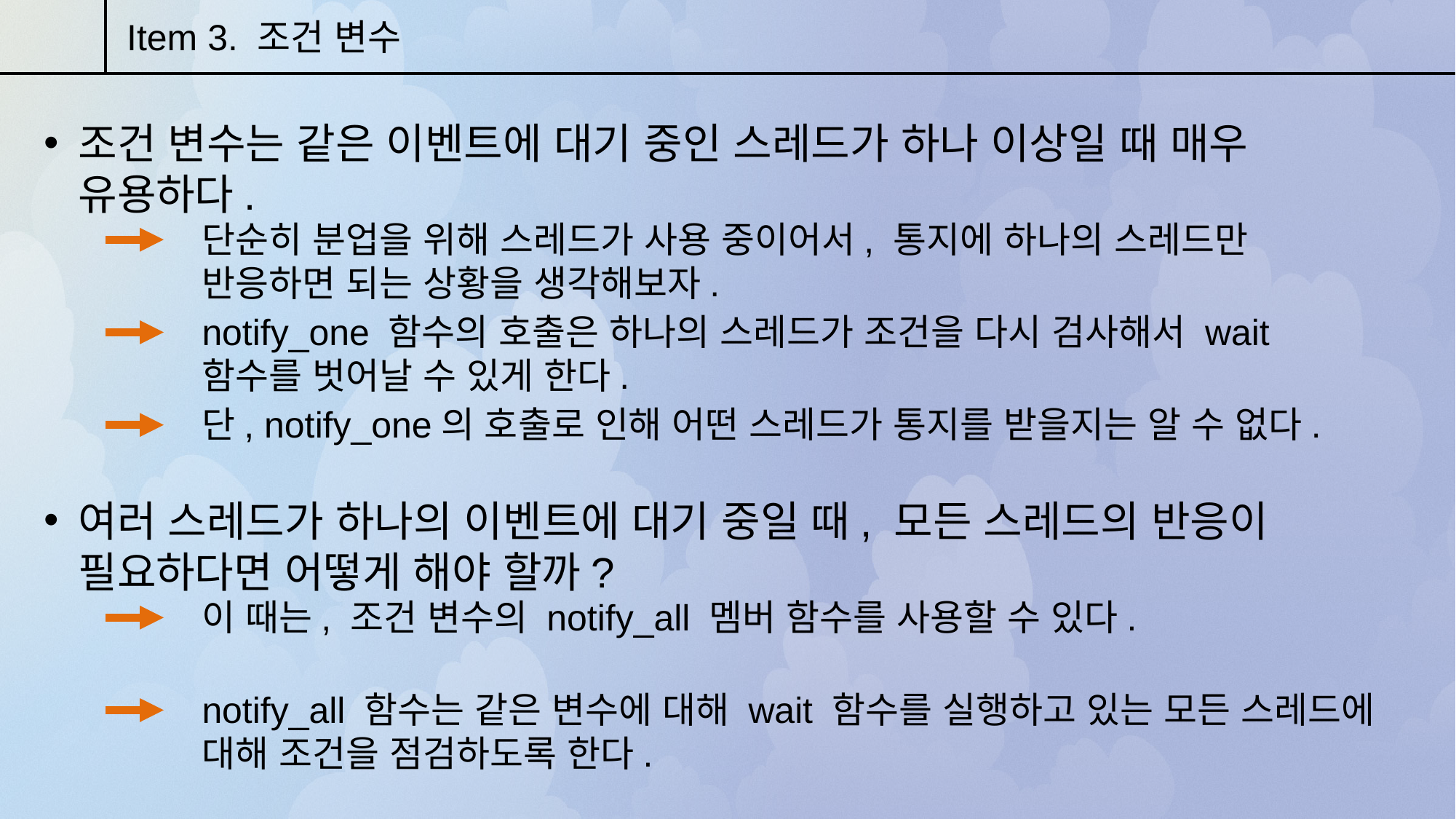

Item 3. 조건 변수
조건 변수는 같은 이벤트에 대기 중인 스레드가 하나 이상일 때 매우 유용하다.
단순히 분업을 위해 스레드가 사용 중이어서, 통지에 하나의 스레드만 반응하면 되는 상황을 생각해보자.
notify_one 함수의 호출은 하나의 스레드가 조건을 다시 검사해서 wait 함수를 벗어날 수 있게 한다.
단, notify_one의 호출로 인해 어떤 스레드가 통지를 받을지는 알 수 없다.
여러 스레드가 하나의 이벤트에 대기 중일 때, 모든 스레드의 반응이 필요하다면 어떻게 해야 할까?
이 때는, 조건 변수의 notify_all 멤버 함수를 사용할 수 있다.
notify_all 함수는 같은 변수에 대해 wait 함수를 실행하고 있는 모든 스레드에 대해 조건을 점검하도록 한다.